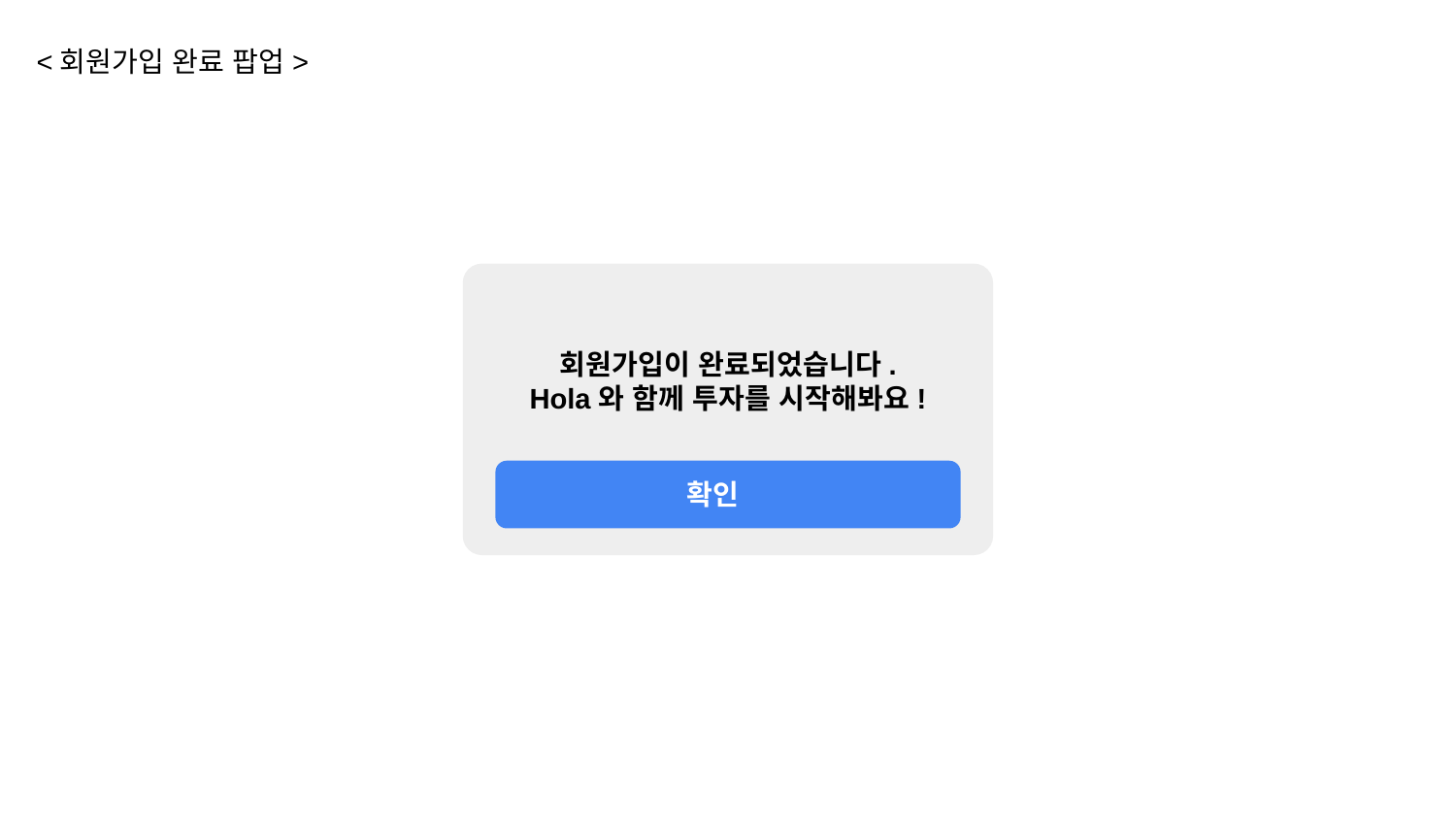

<회원가입 완료 팝업>

회원가입이 완료되었습니다.
Hola와 함께 투자를 시작해봐요!

확인